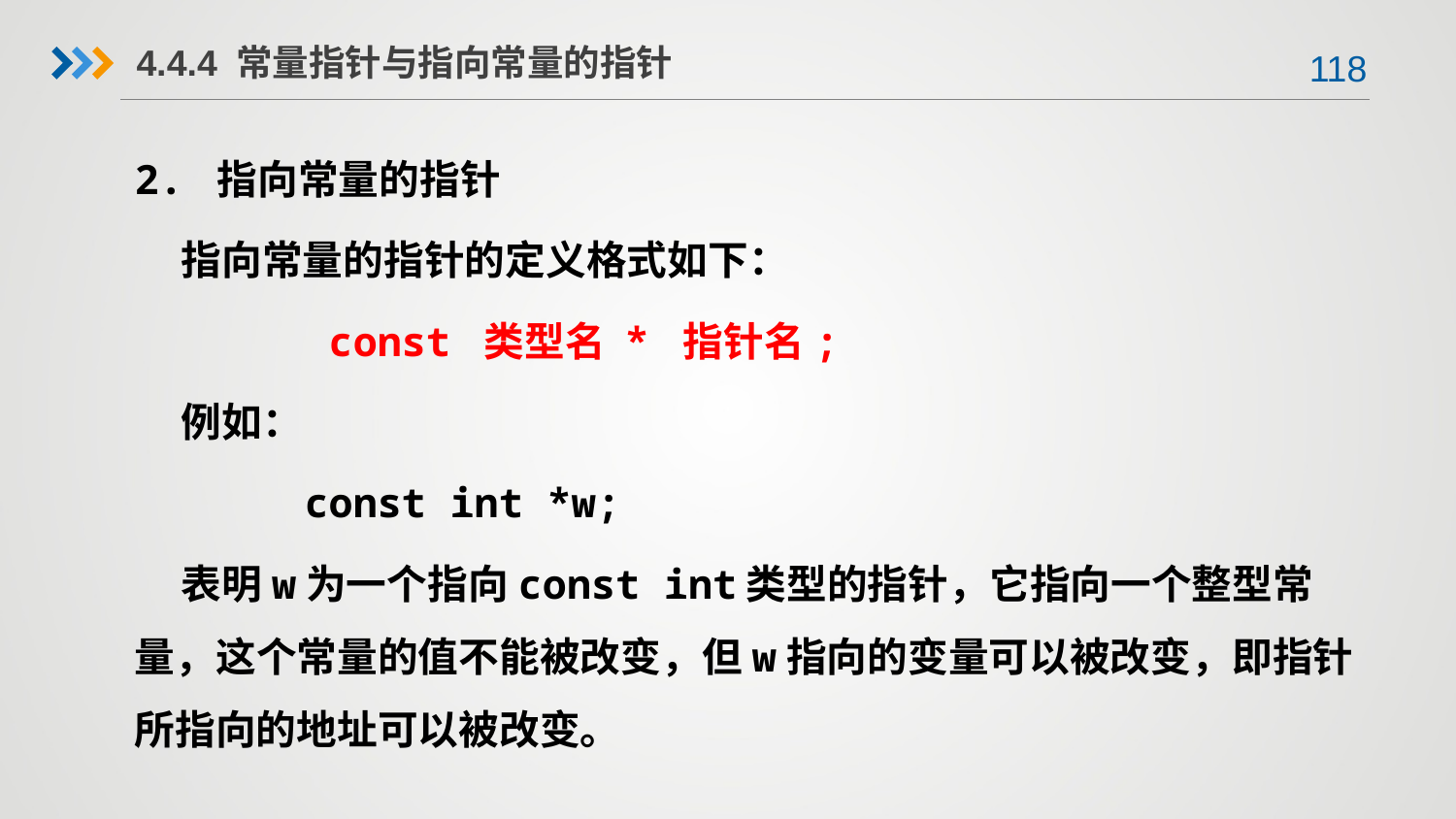

4.4.4 常量指针与指向常量的指针
2. 指向常量的指针
    指向常量的指针的定义格式如下：
        const 类型名 * 指针名;
    例如：
       const int *w;
    表明w为一个指向const int类型的指针，它指向一个整型常量，这个常量的值不能被改变，但w指向的变量可以被改变，即指针所指向的地址可以被改变。